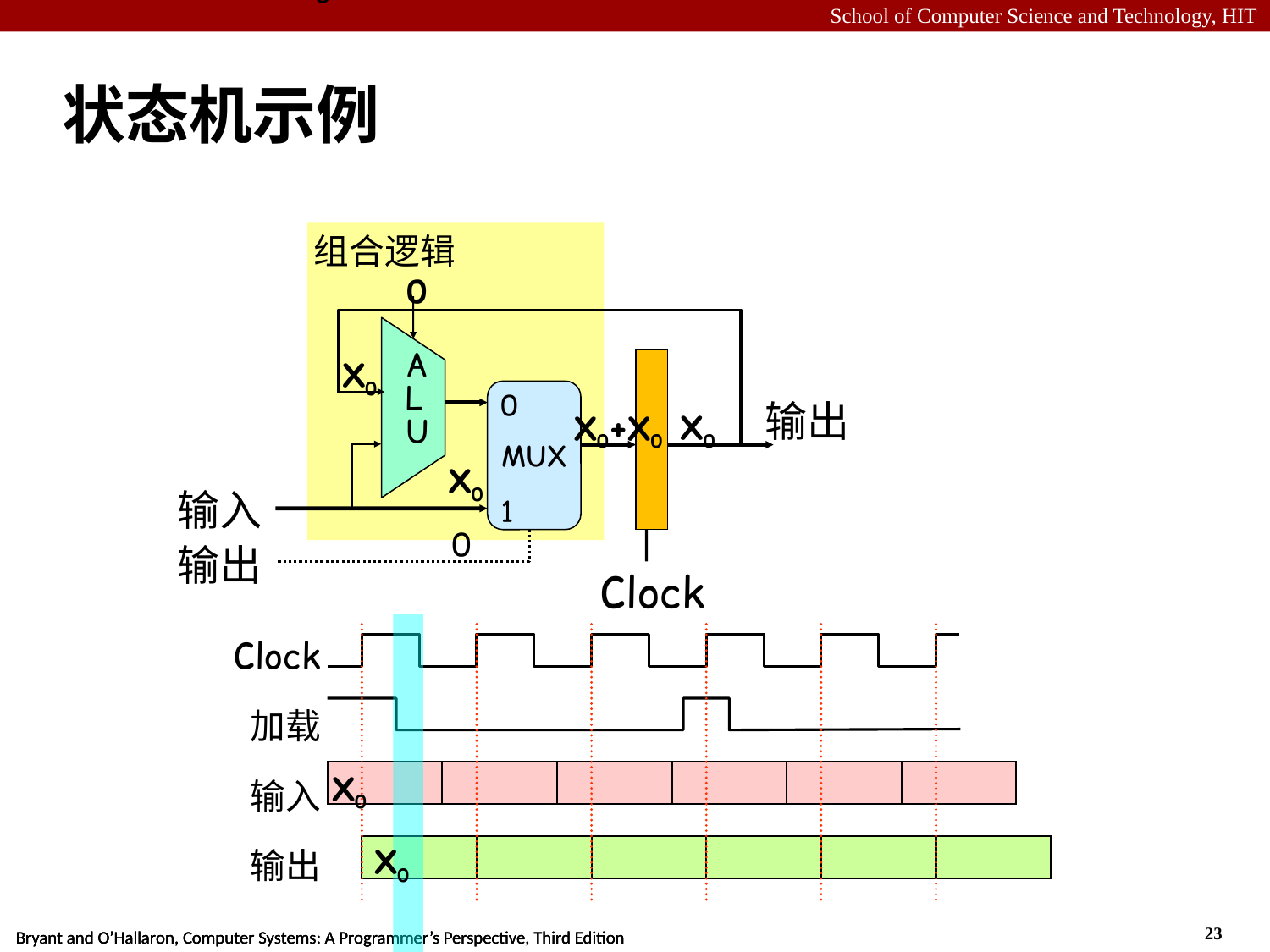

0
# 状态机示例
组合逻辑
0

A
L
U

MUX
0
输出

输入
1

输出
Clock
X0+X0
X0
0
X0
X0

Clock

加载

输入

输出
X0
X0